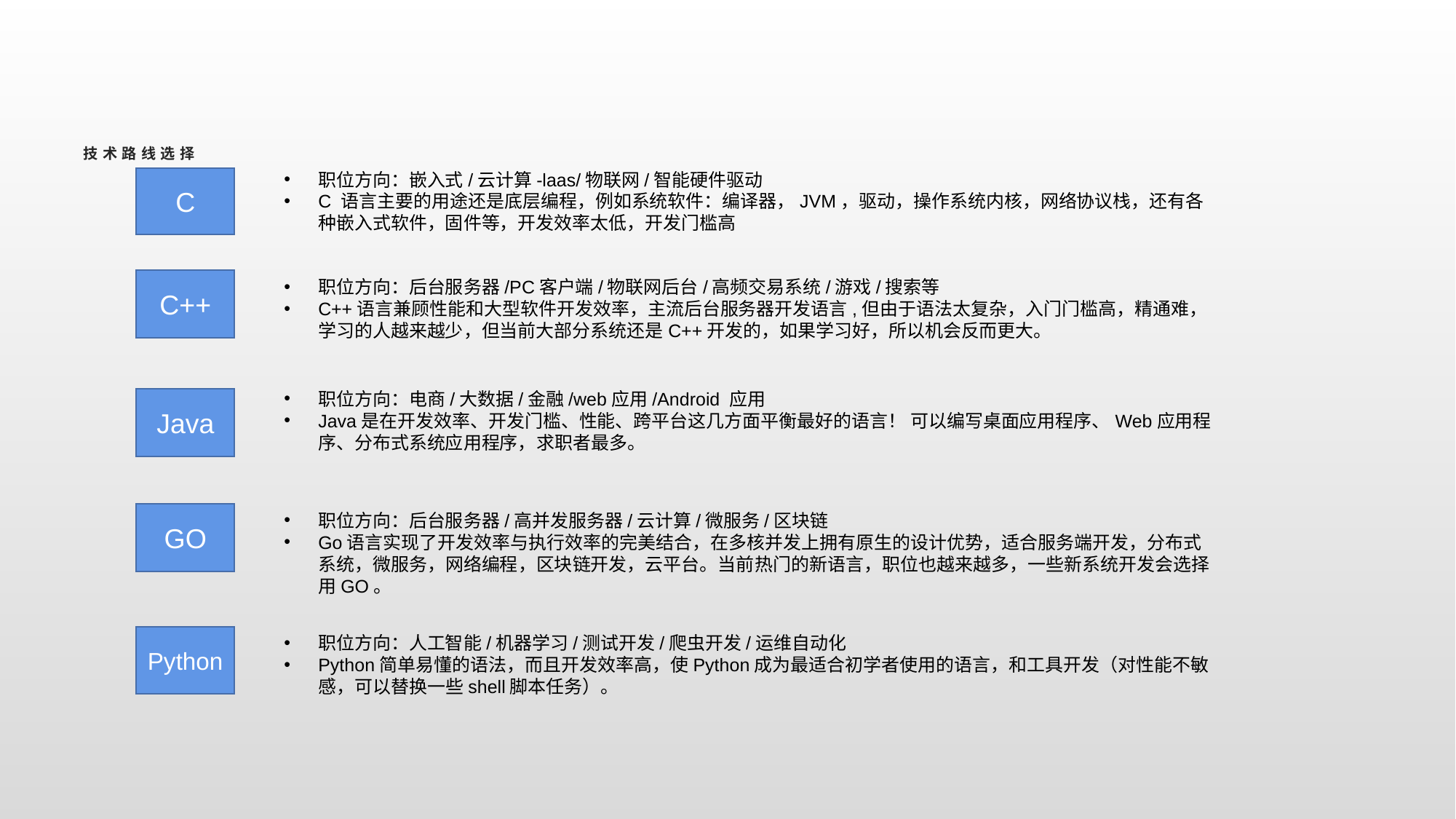

# 技术路线选择
职位方向：嵌入式/云计算-laas/物联网/智能硬件驱动
C 语言主要的用途还是底层编程，例如系统软件：编译器，JVM，驱动，操作系统内核，网络协议栈，还有各种嵌入式软件，固件等，开发效率太低，开发门槛高
C
C++
职位方向：后台服务器/PC客户端/物联网后台/高频交易系统/游戏/搜索等
C++语言兼顾性能和大型软件开发效率，主流后台服务器开发语言,但由于语法太复杂，入门门槛高，精通难，学习的人越来越少，但当前大部分系统还是C++开发的，如果学习好，所以机会反而更大。
职位方向：电商/大数据/金融/web应用/Android 应用
Java是在开发效率、开发门槛、性能、跨平台这几方面平衡最好的语言！ 可以编写桌面应用程序、Web应用程序、分布式系统应用程序，求职者最多。
Java
GO
职位方向：后台服务器/高并发服务器/云计算/微服务/区块链
Go语言实现了开发效率与执行效率的完美结合，在多核并发上拥有原生的设计优势，适合服务端开发，分布式系统，微服务，网络编程，区块链开发，云平台。当前热门的新语言，职位也越来越多，一些新系统开发会选择用GO。
Python
职位方向：人工智能/机器学习/测试开发/爬虫开发/运维自动化
Python简单易懂的语法，而且开发效率高，使Python成为最适合初学者使用的语言，和工具开发（对性能不敏感，可以替换一些shell脚本任务）。